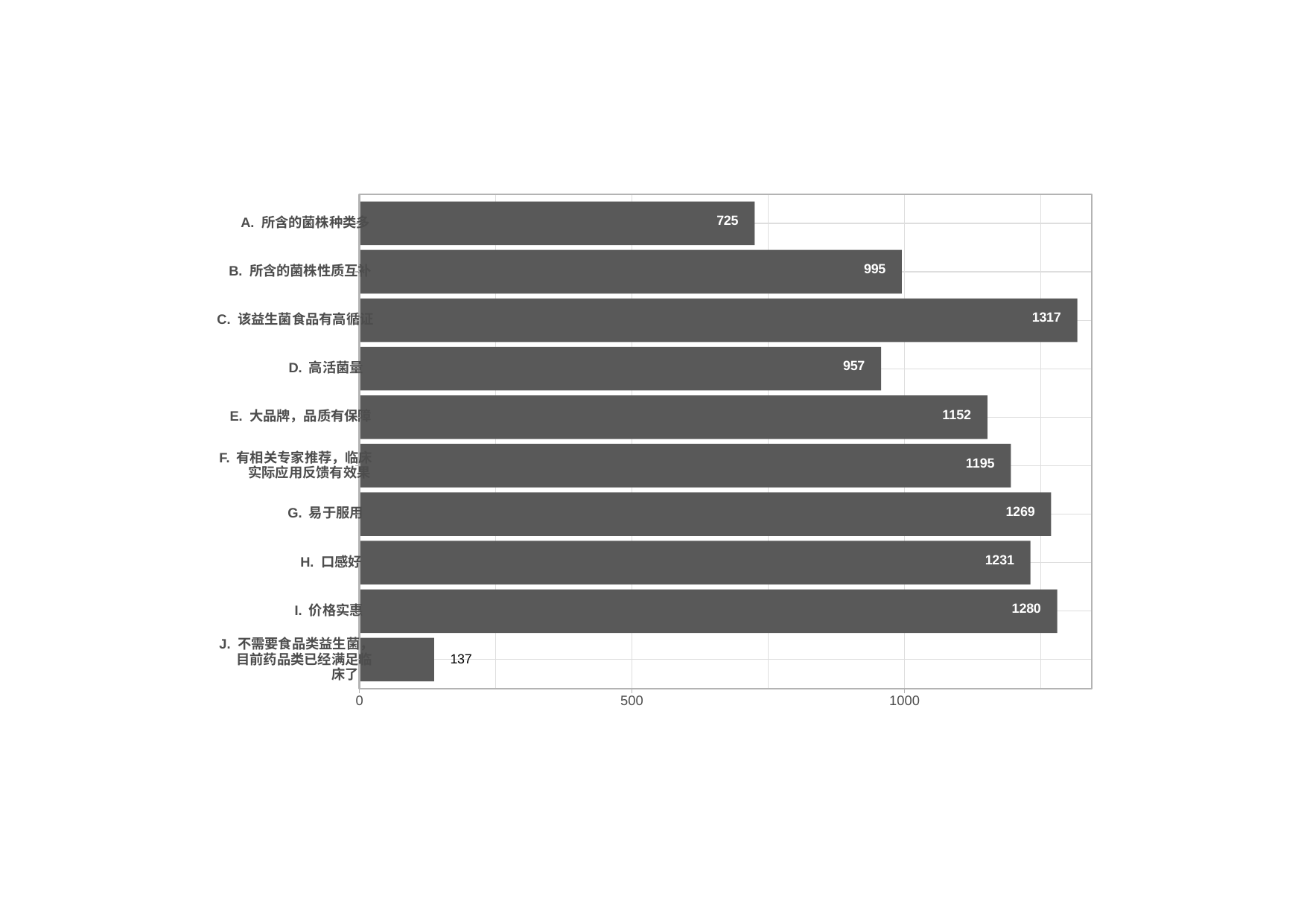

725
A. 所含的菌株种类多

995
B. 所含的菌株性质互补

1317
C. 该益生菌食品有高循证

957
D. 高活菌量

1152
E. 大品牌，品质有保障

F. 有相关专家推荐，临床
1195

    实际应用反馈有效果

1269
G. 易于服用

1231
H. 口感好

1280
I. 价格实惠

J. 不需要食品类益生菌，
137
    目前药品类已经满足临

    床了

0
500
1000